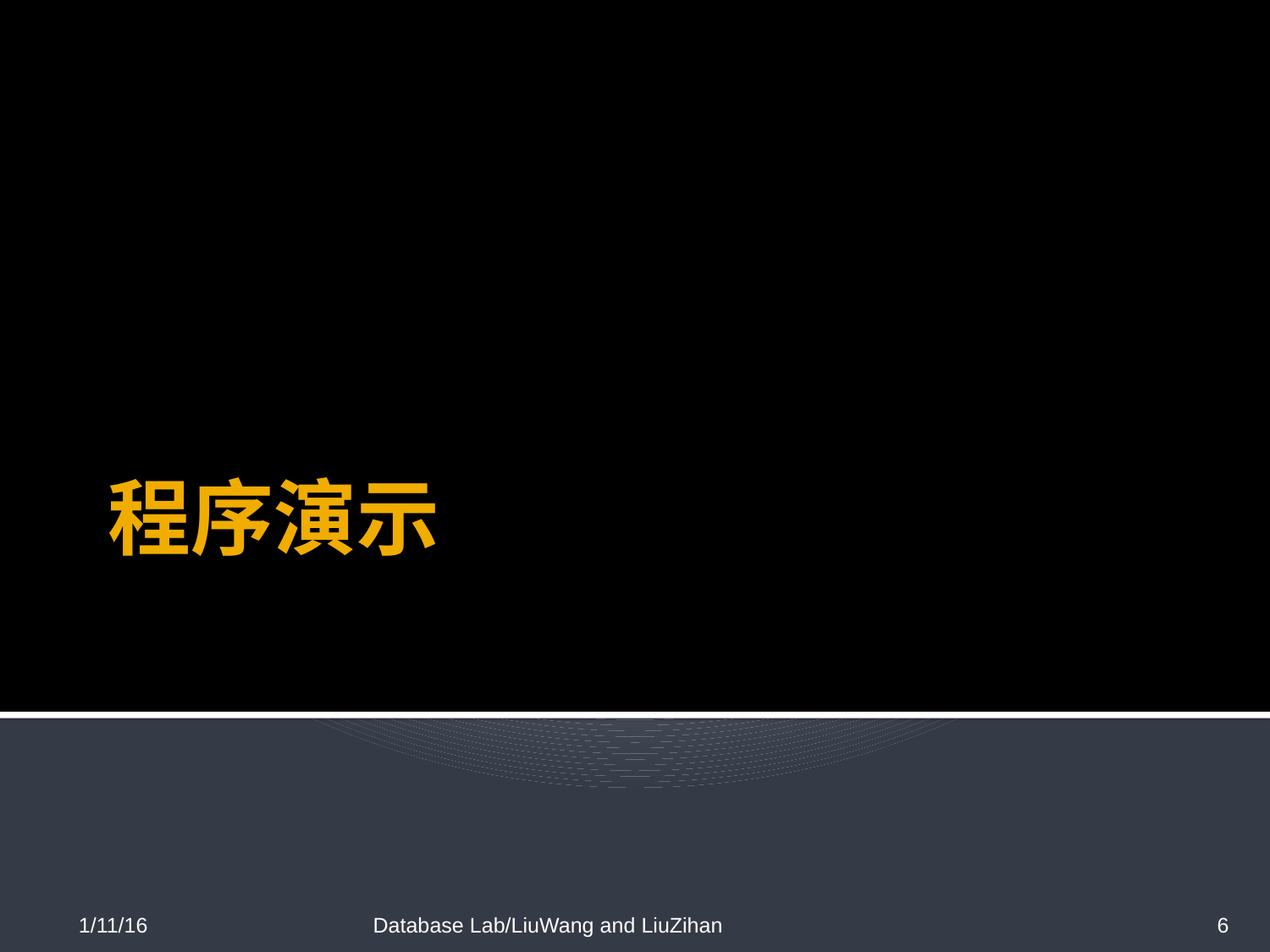

# 程序演示
1/11/16
Database Lab/LiuWang and LiuZihan
6